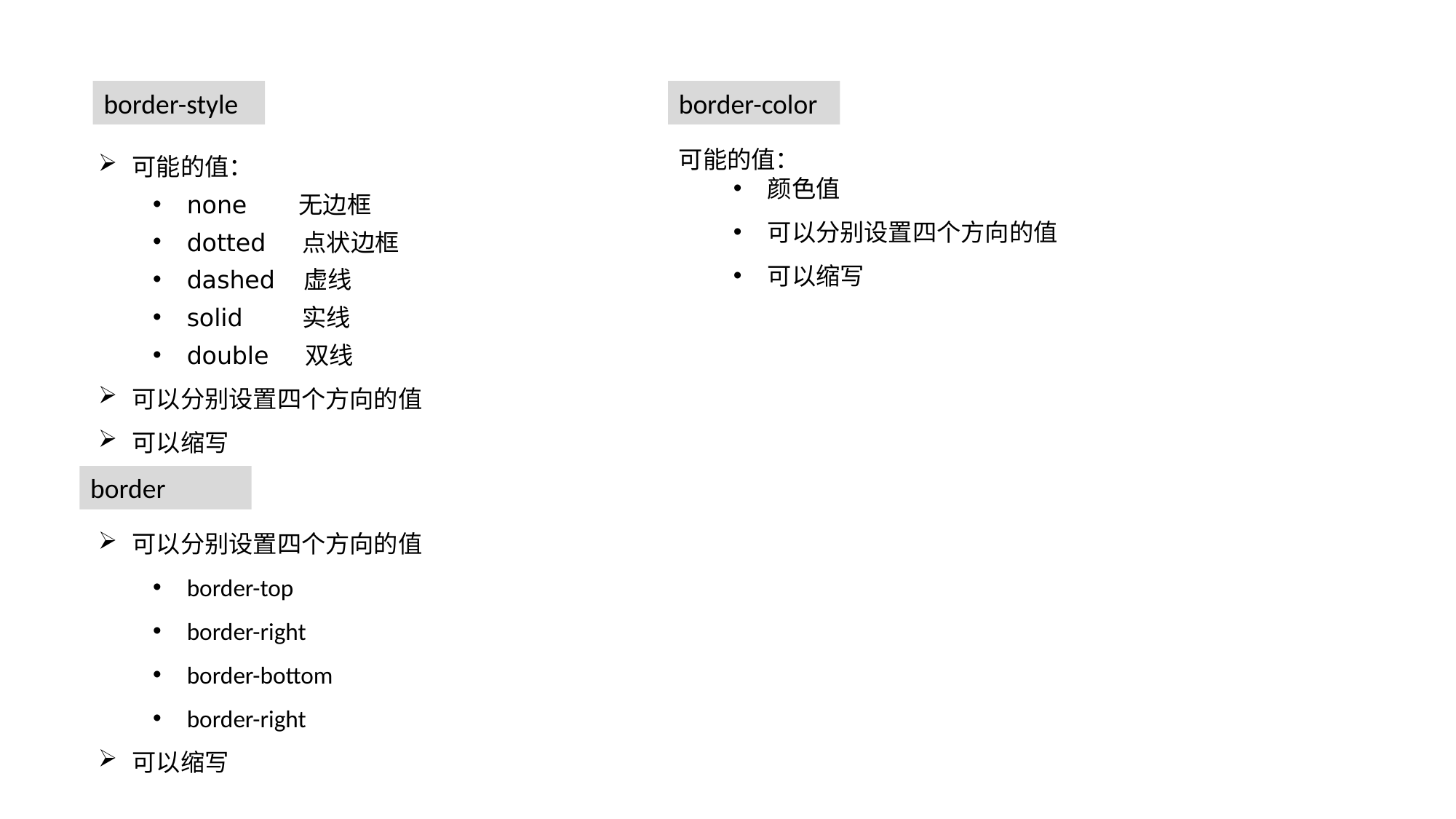

border-style
border-color
可能的值：
颜色值
可以分别设置四个方向的值
可以缩写

可能的值：
none      无边框
dotted    点状边框
dashed   虚线
solid       实线
double    双线
可以分别设置四个方向的值
可以缩写

可以分别设置四个方向的值
border-top
border-right
border-bottom
border-right
可以缩写

border